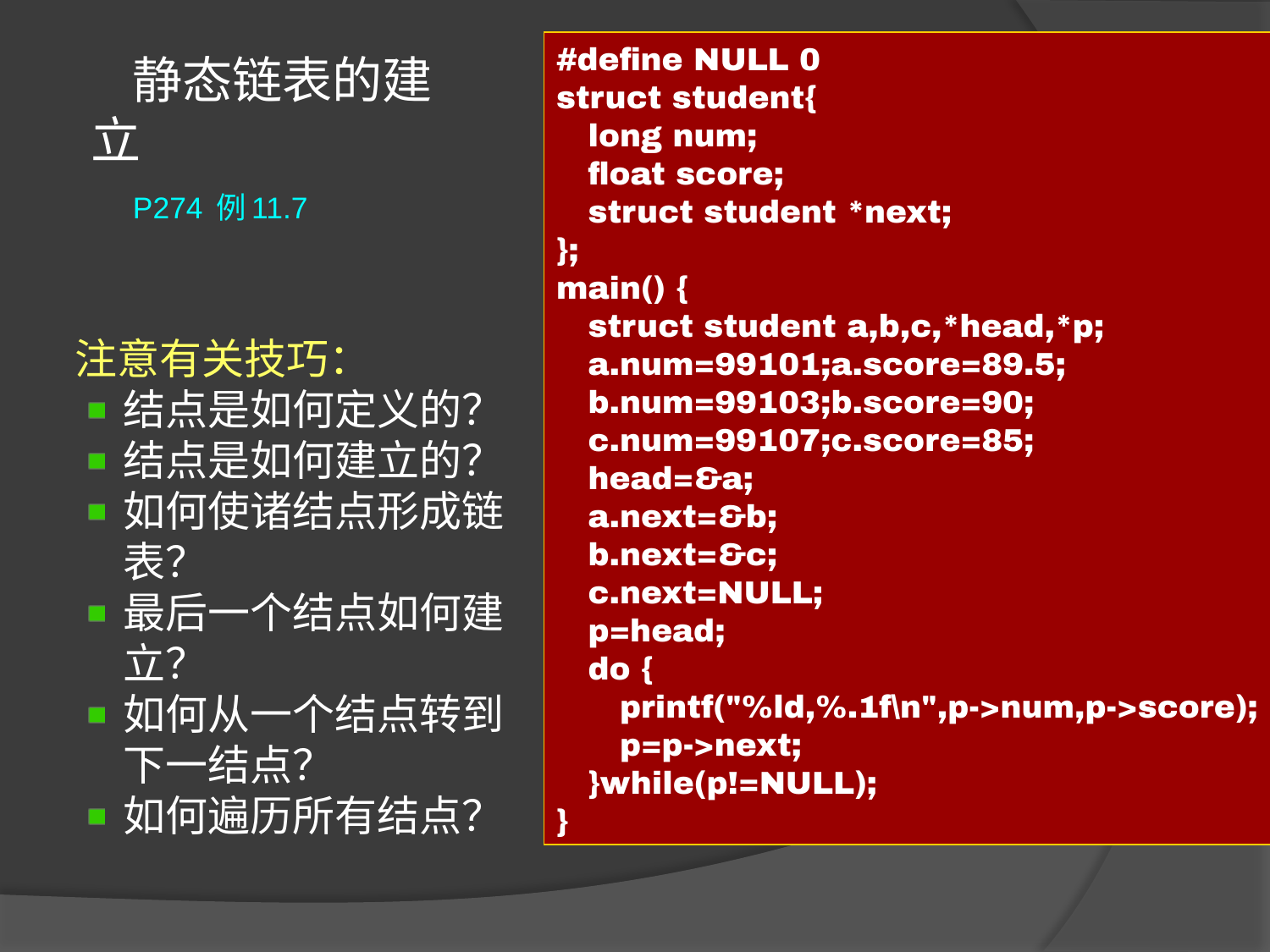

#define NULL 0
struct student{
   long num;
   float score;
   struct student *next;
};
main() {
   struct student a,b,c,*head,*p;
   a.num=99101;a.score=89.5;
   b.num=99103;b.score=90;
   c.num=99107;c.score=85;
   head=&a;
   a.next=&b;
   b.next=&c;
   c.next=NULL;
   p=head;
   do {
      printf("%ld,%.1f\n",p->num,p->score);
      p=p->next;
   }while(p!=NULL);
}
# 静态链表的建立 P274 例11.7
注意有关技巧：
结点是如何定义的？
结点是如何建立的？
如何使诸结点形成链表？
最后一个结点如何建立？
如何从一个结点转到下一结点？
如何遍历所有结点？